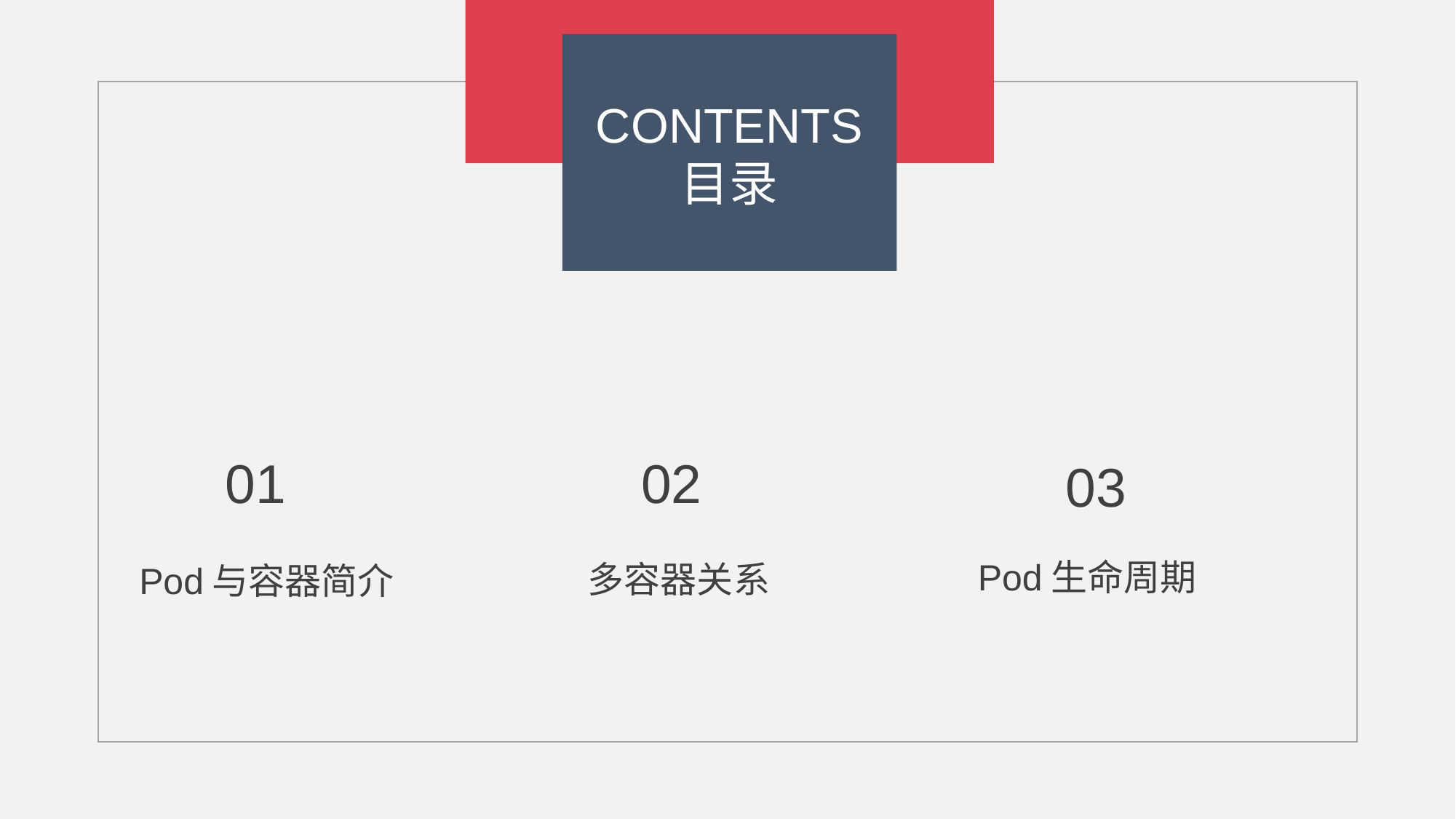

CONTENTS
目录

02
01
03
Pod生命周期
多容器关系
Pod与容器简介